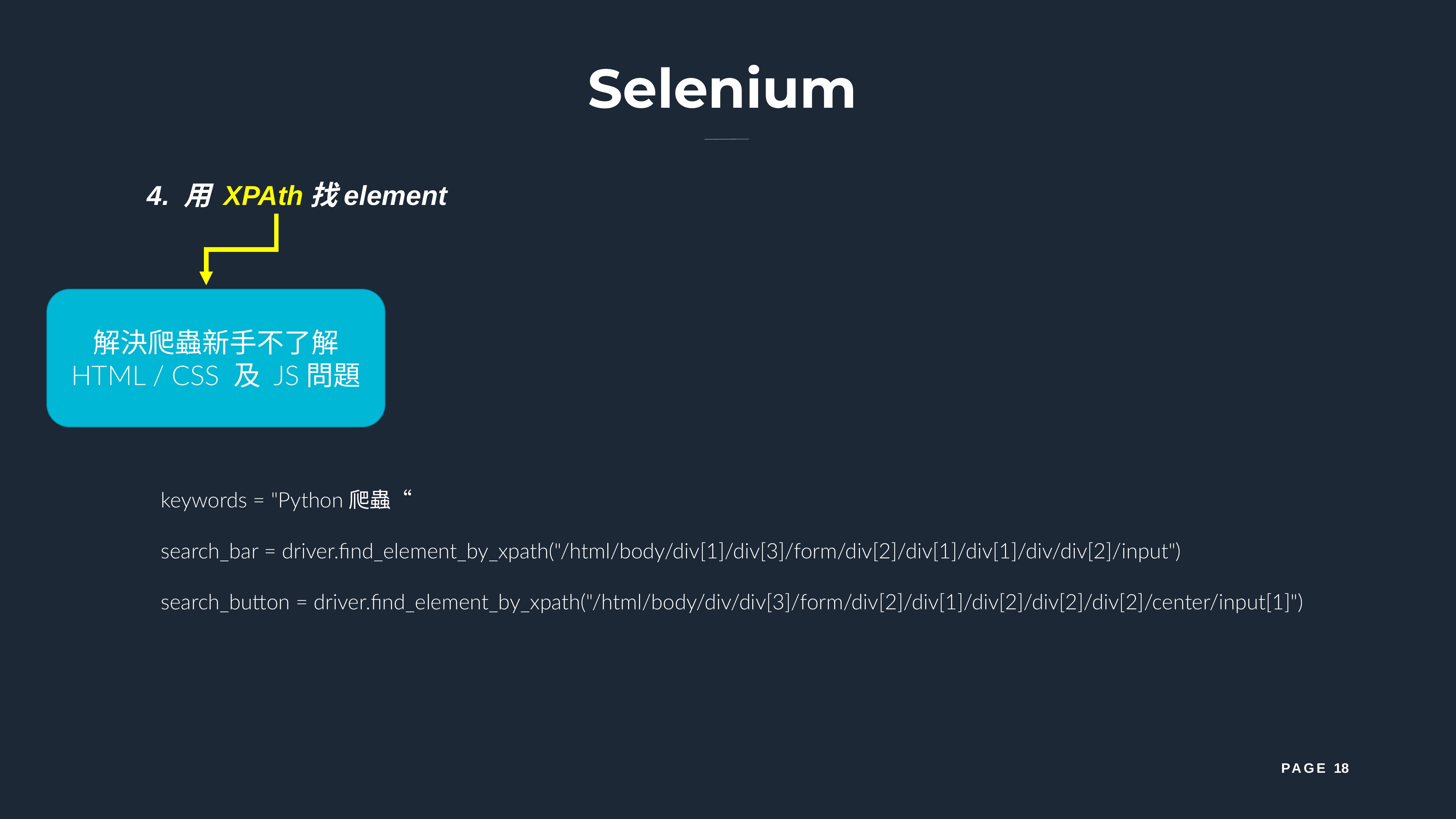

Selenium
4. 用 XPAth找element

解決爬蟲新手不了解
HTML / CSS 及 JS問題

keywords = "Python爬蟲“

search_bar = driver.find_element_by_xpath("/html/body/div[1]/div[3]/form/div[2]/div[1]/div[1]/div/div[2]/input")

search_button = driver.find_element_by_xpath("/html/body/div/div[3]/form/div[2]/div[1]/div[2]/div[2]/div[2]/center/input[1]")